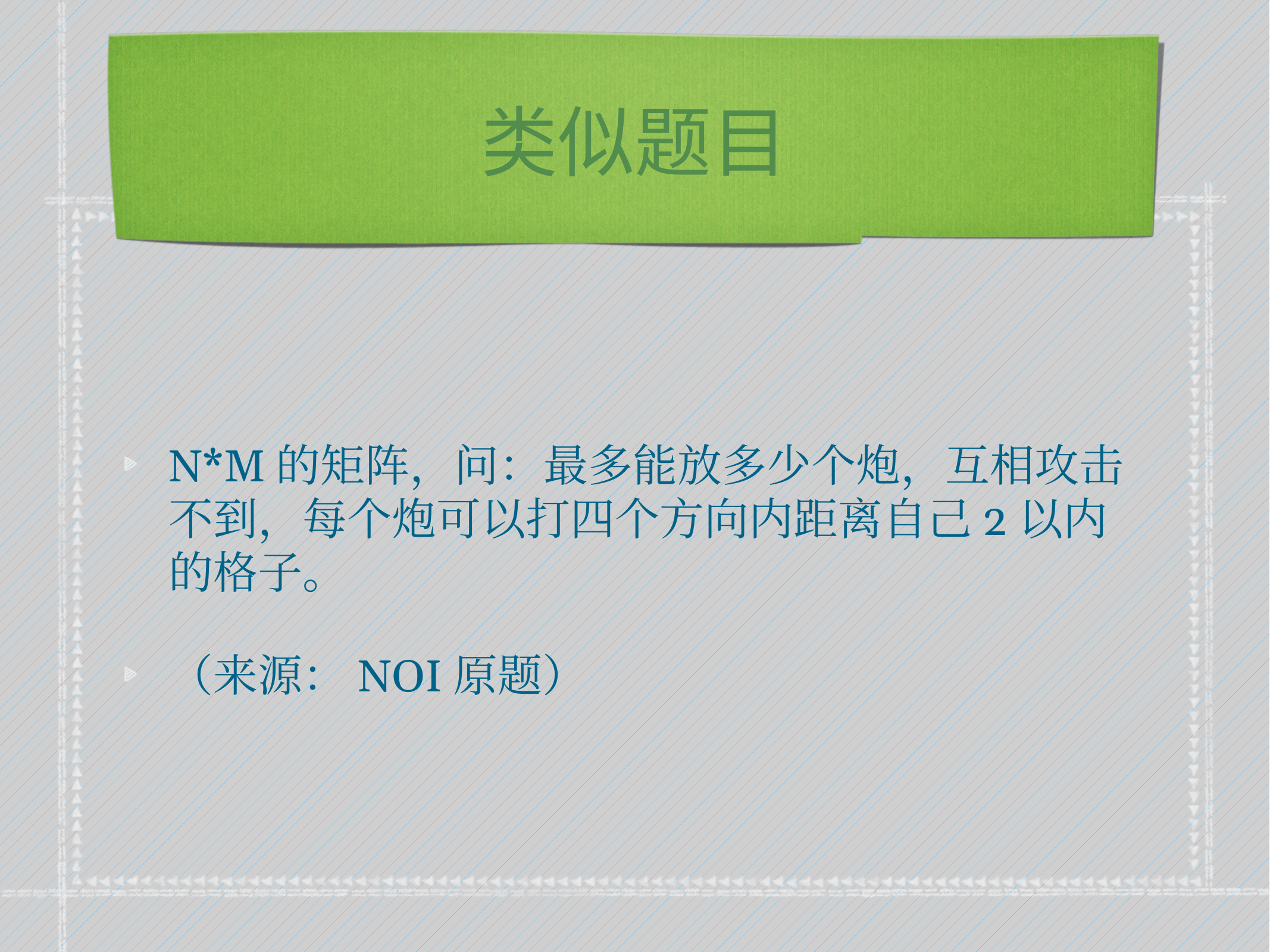

# 类似题目
N*M的矩阵，问：最多能放多少个炮，互相攻击不到，每个炮可以打四个方向内距离自己2以内的格子。
（来源：NOI原题）